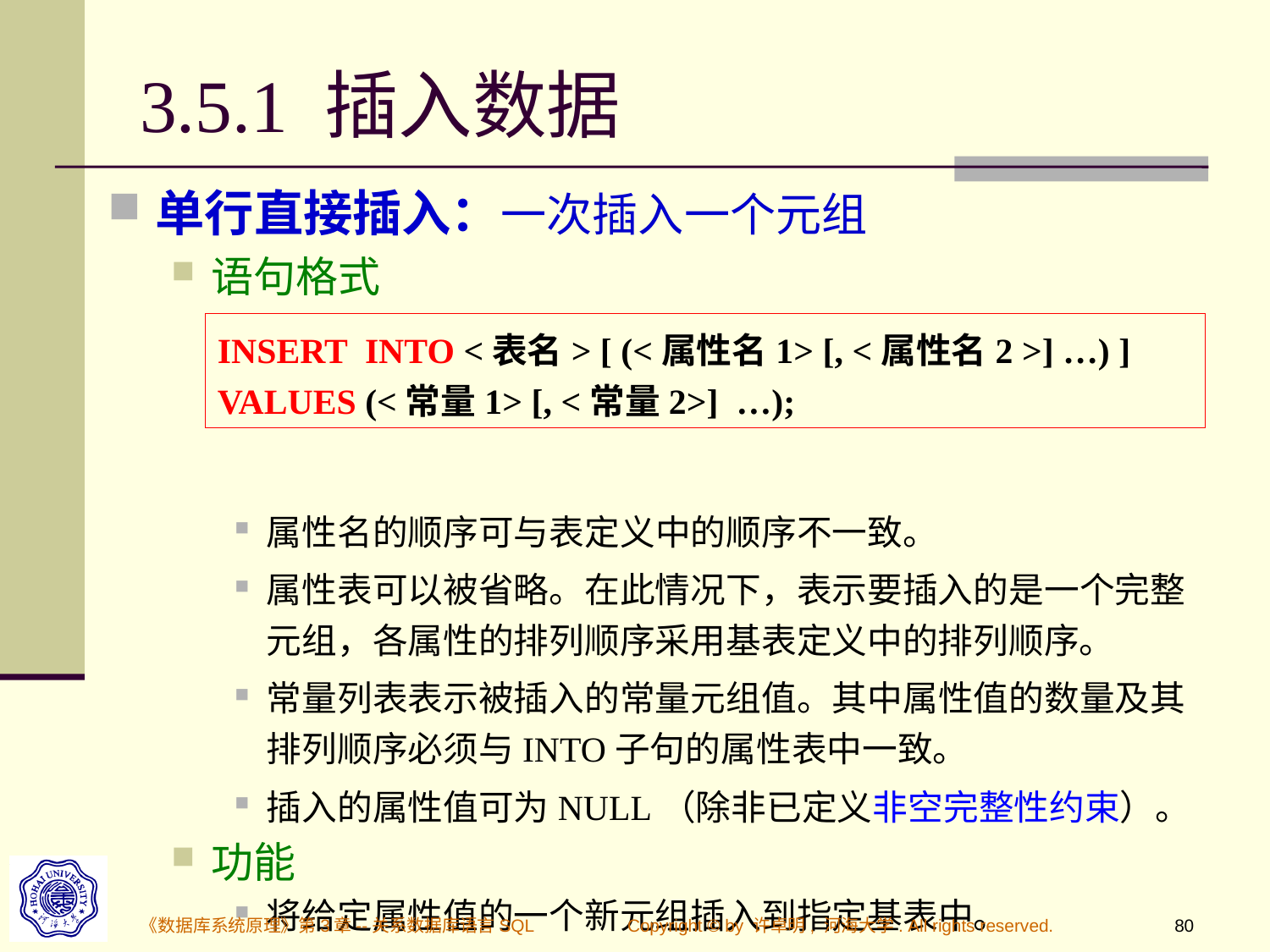

# 3.5.1 插入数据
单行直接插入：一次插入一个元组
语句格式

属性名的顺序可与表定义中的顺序不一致。
属性表可以被省略。在此情况下，表示要插入的是一个完整元组，各属性的排列顺序采用基表定义中的排列顺序。
常量列表表示被插入的常量元组值。其中属性值的数量及其排列顺序必须与INTO子句的属性表中一致。
插入的属性值可为NULL（除非已定义非空完整性约束）。
功能
将给定属性值的一个新元组插入到指定基表中。
INSERT  INTO <表名> [ (<属性名1> [, <属性名2 >] …) ]
VALUES (<常量1> [, <常量2>]  …);
《数据库系统原理》第3章--关系数据库语言SQL
Copyright © by 许卓明, 河海大学. All rights reserved.
80